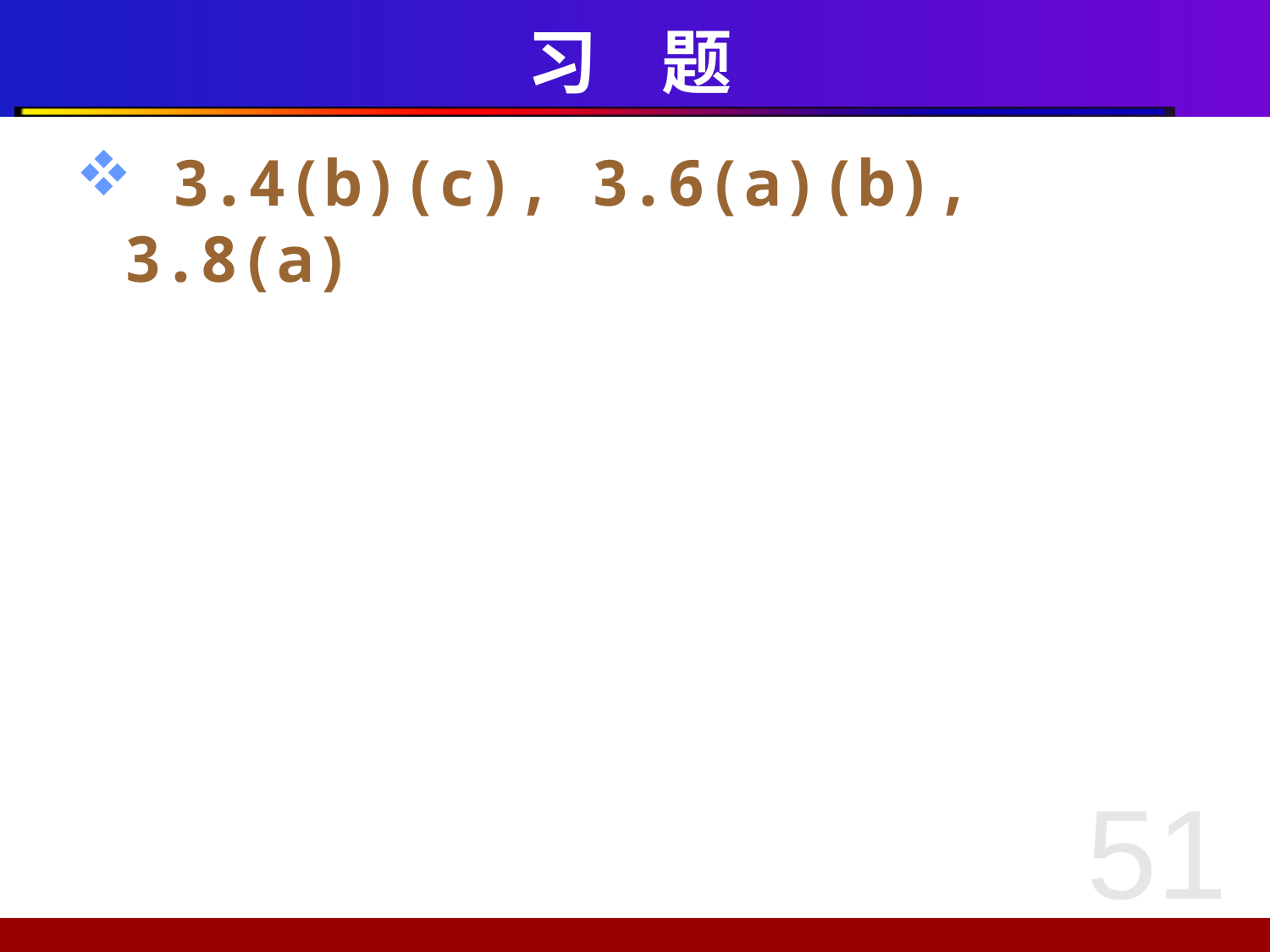

# 习    题
 3.4(b)(c), 3.6(a)(b), 3.8(a)

51